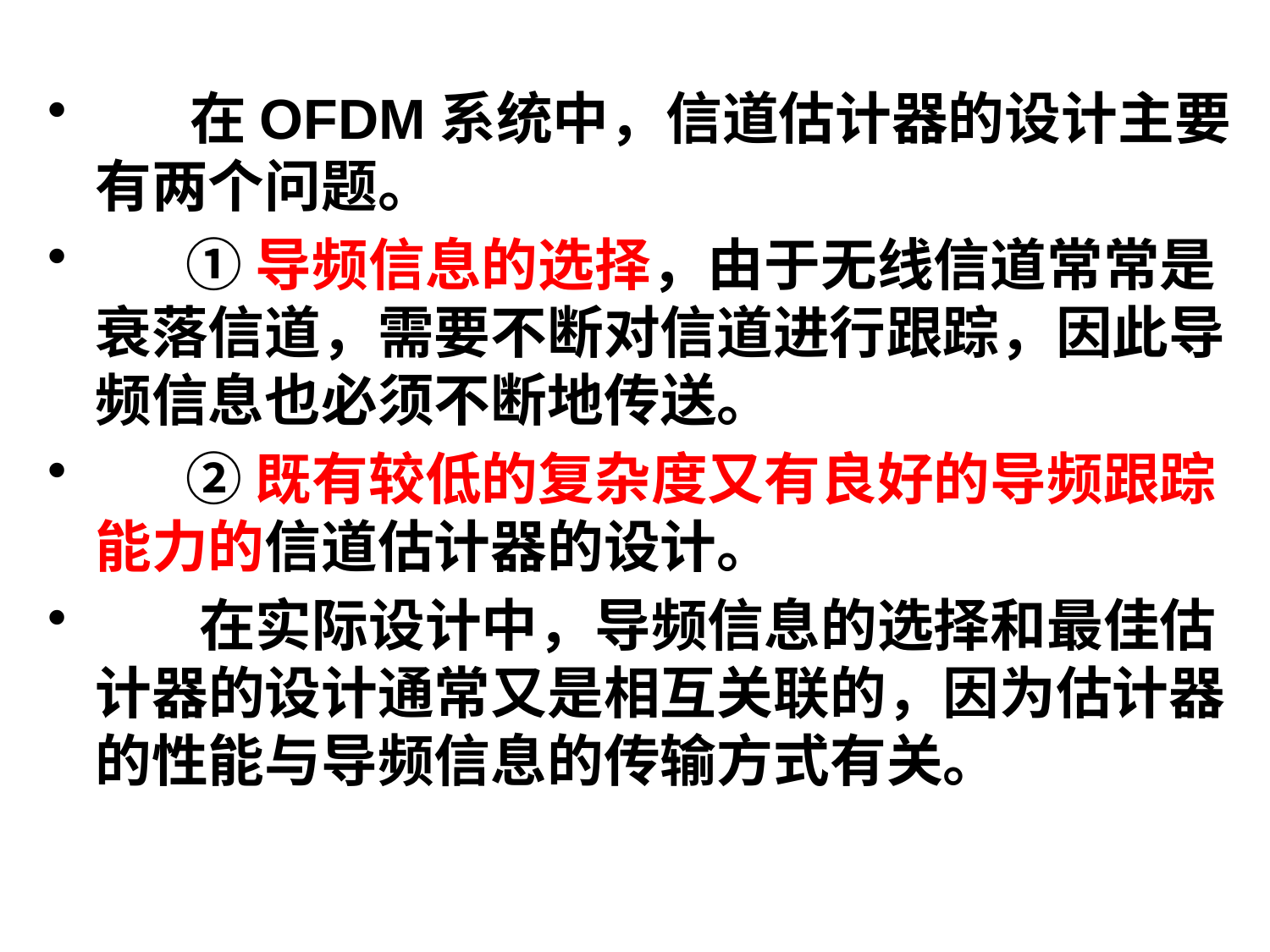

在OFDM系统中，信道估计器的设计主要有两个问题。
       ①导频信息的选择，由于无线信道常常是衰落信道，需要不断对信道进行跟踪，因此导频信息也必须不断地传送。
       ②既有较低的复杂度又有良好的导频跟踪能力的信道估计器的设计。
       在实际设计中，导频信息的选择和最佳估计器的设计通常又是相互关联的，因为估计器的性能与导频信息的传输方式有关。